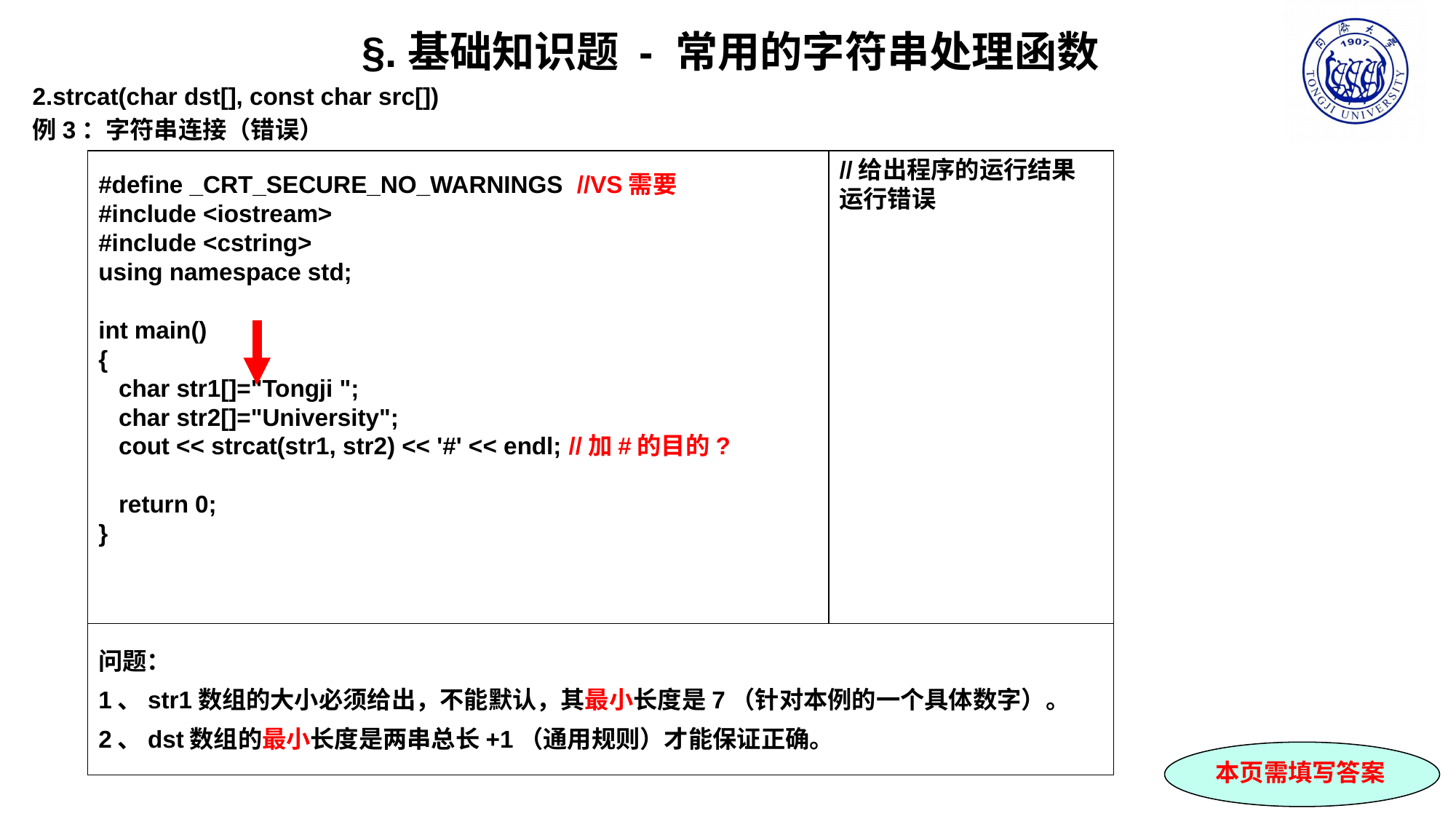

§.基础知识题 - 常用的字符串处理函数
2.strcat(char dst[], const char src[])
例3：字符串连接（错误）
#define _CRT_SECURE_NO_WARNINGS  //VS需要
#include <iostream>
#include <cstring>
using namespace std;

int main()
{
   char str1[]="Tongji ";
   char str2[]="University";
   cout << strcat(str1, str2) << '#' << endl; //加#的目的?

   return 0;
}

//给出程序的运行结果
运行错误

问题：
1、str1数组的大小必须给出，不能默认，其最小长度是7（针对本例的一个具体数字）。
2、dst数组的最小长度是两串总长+1（通用规则）才能保证正确。
本页需填写答案